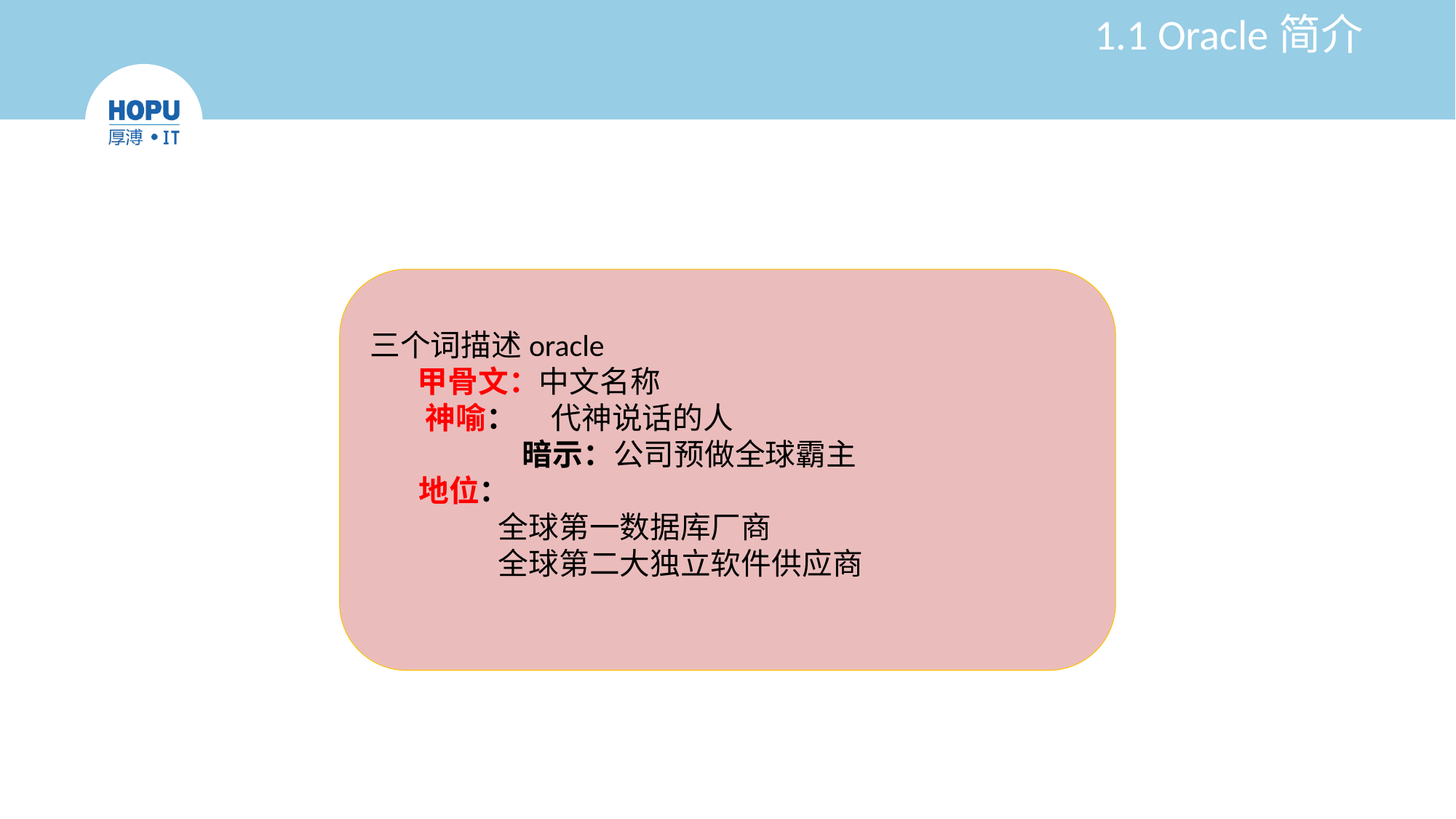

# 1.1 Oracle简介

三个词描述oracle
      甲骨文：中文名称
       神喻：     代神说话的人
                     暗示：公司预做全球霸主
      地位：
                  全球第一数据库厂商
                  全球第二大独立软件供应商